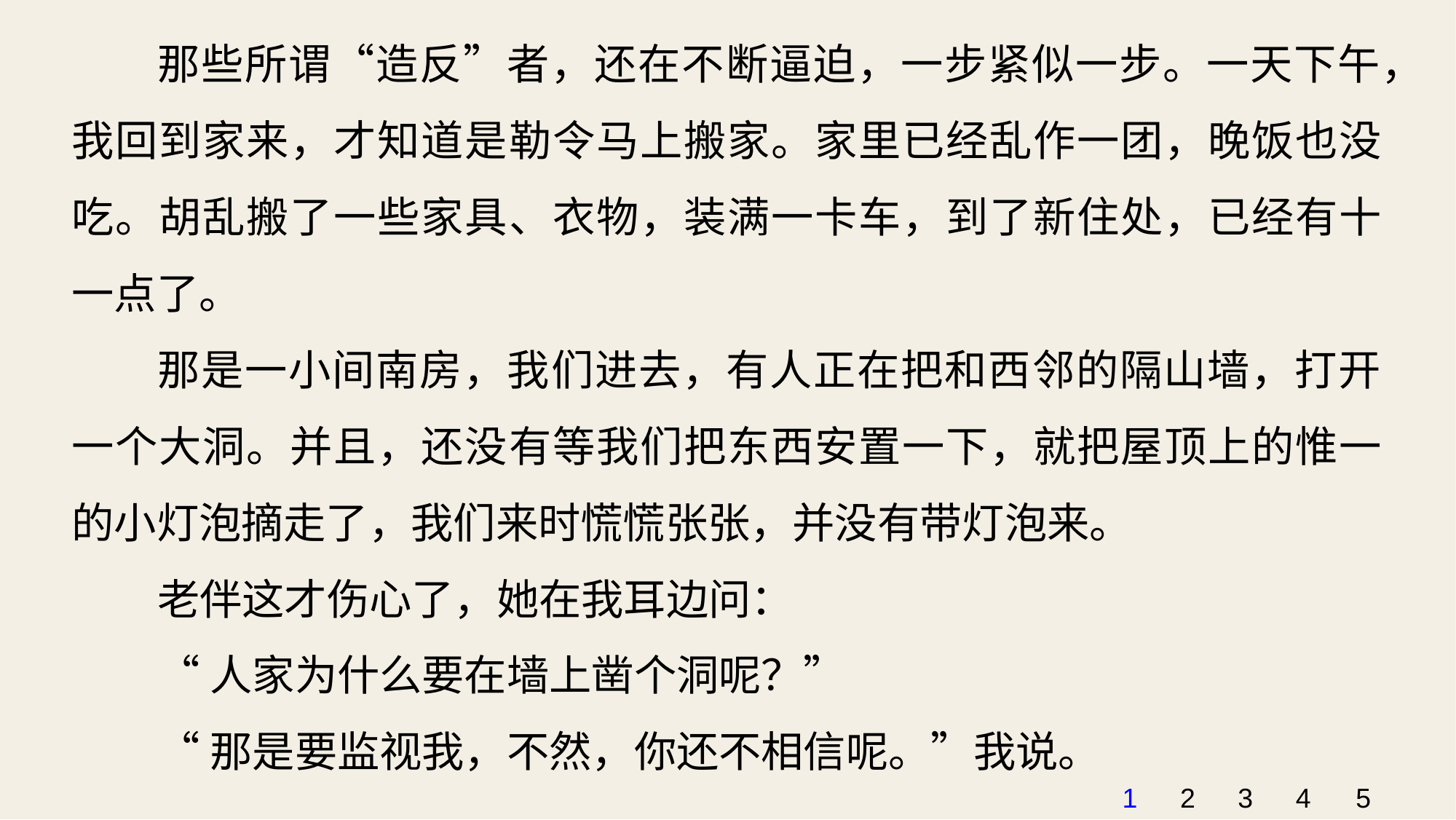

那些所谓“造反”者，还在不断逼迫，一步紧似一步。一天下午，我回到家来，才知道是勒令马上搬家。家里已经乱作一团，晚饭也没吃。胡乱搬了一些家具、衣物，装满一卡车，到了新住处，已经有十一点了。
那是一小间南房，我们进去，有人正在把和西邻的隔山墙，打开一个大洞。并且，还没有等我们把东西安置一下，就把屋顶上的惟一的小灯泡摘走了，我们来时慌慌张张，并没有带灯泡来。
老伴这才伤心了，她在我耳边问：
“人家为什么要在墙上凿个洞呢？”
“那是要监视我，不然，你还不相信呢。”我说。
1
2
3
4
5